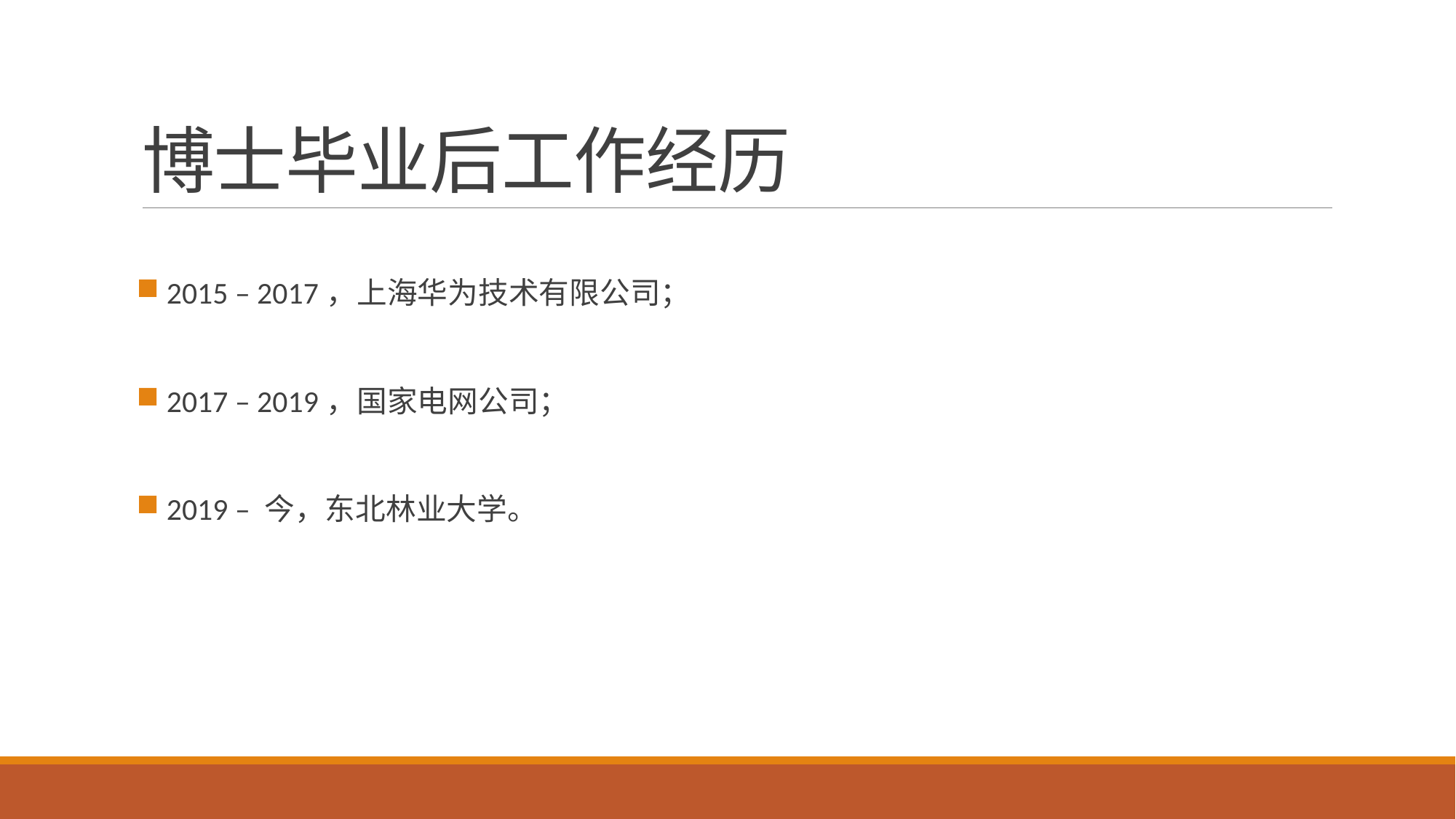

# 博士毕业后工作经历

 2015 – 2017，上海华为技术有限公司；

 2017 – 2019，国家电网公司；

 2019 – 今，东北林业大学。